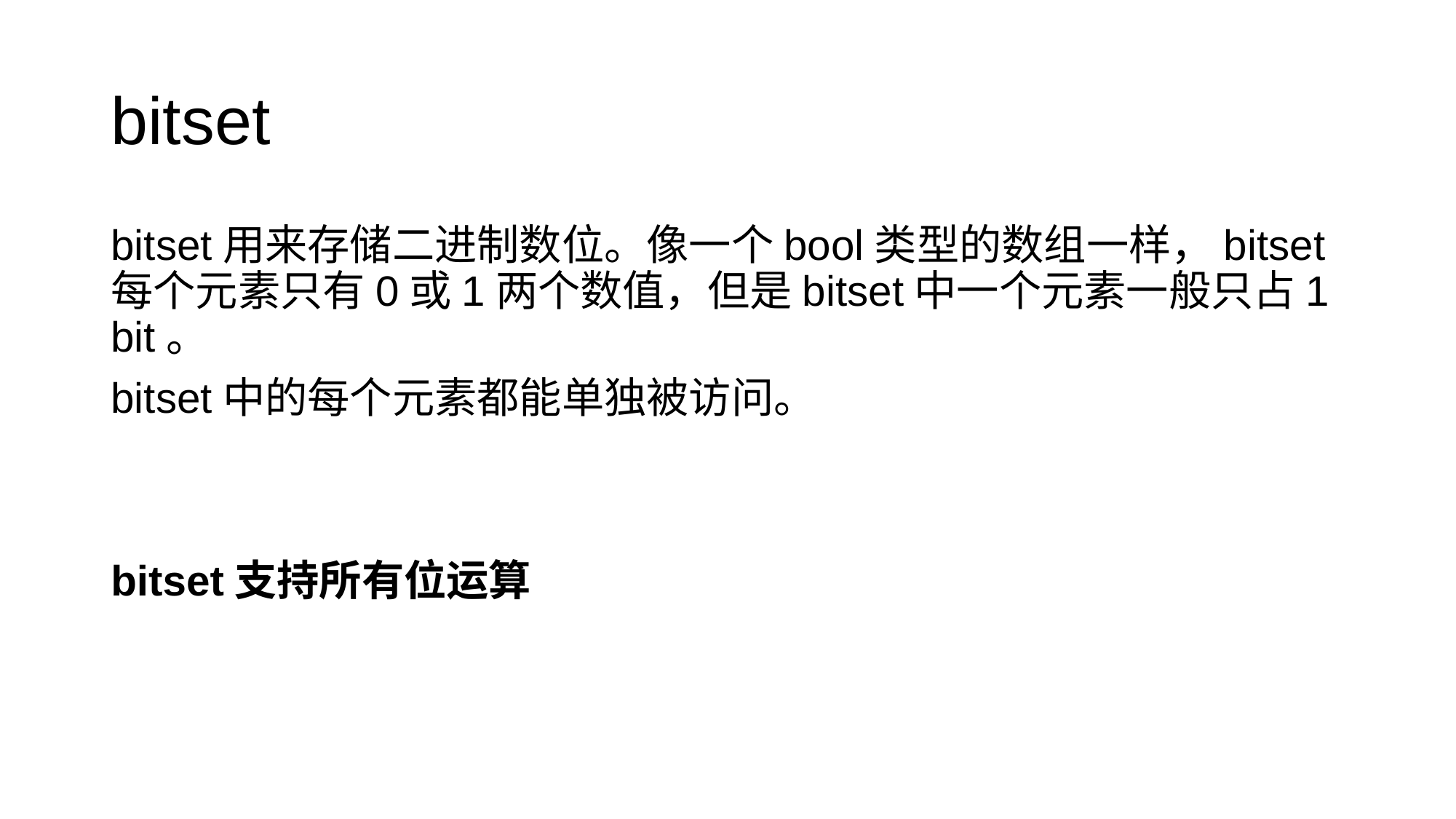

# bitset
bitset用来存储二进制数位。像一个bool类型的数组一样，bitset每个元素只有0或1两个数值，但是bitset中一个元素一般只占1 bit。
bitset中的每个元素都能单独被访问。

bitset支持所有位运算